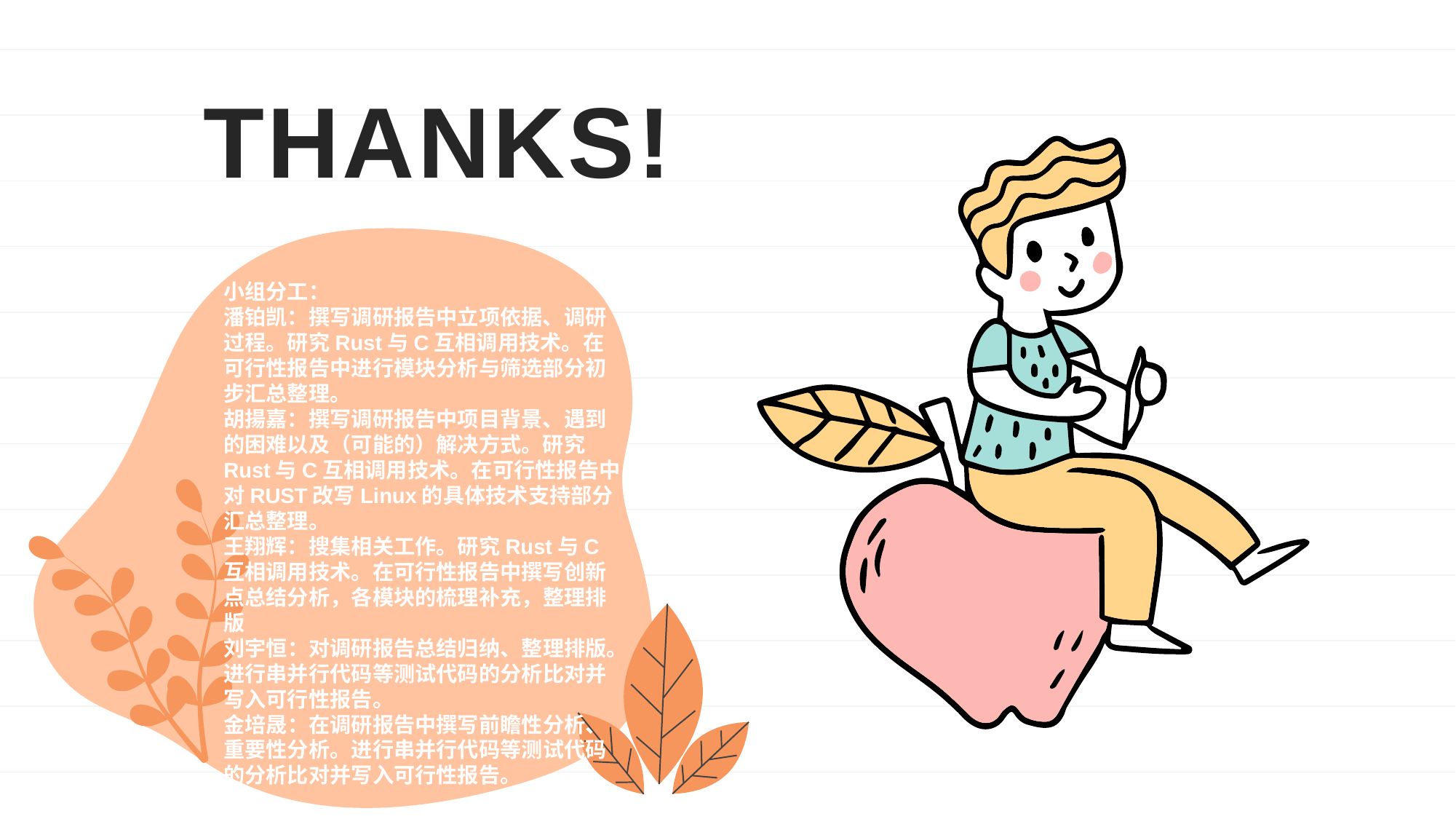

# THANKS!

小组分工：
潘铂凯：撰写调研报告中立项依据、调研过程。研究Rust与C互相调用技术。在可行性报告中进行模块分析与筛选部分初步汇总整理。
胡揚嘉：撰写调研报告中项目背景、遇到的困难以及（可能的）解决方式。研究Rust与C互相调用技术。在可行性报告中对RUST改写Linux的具体技术支持部分汇总整理。
王翔辉：搜集相关工作。研究Rust与C互相调用技术。在可行性报告中撰写创新点总结分析，各模块的梳理补充，整理排版
刘宇恒：对调研报告总结归纳、整理排版。进行串并行代码等测试代码的分析比对并写入可行性报告。
金培晟：在调研报告中撰写前瞻性分析、重要性分析。进行串并行代码等测试代码的分析比对并写入可行性报告。